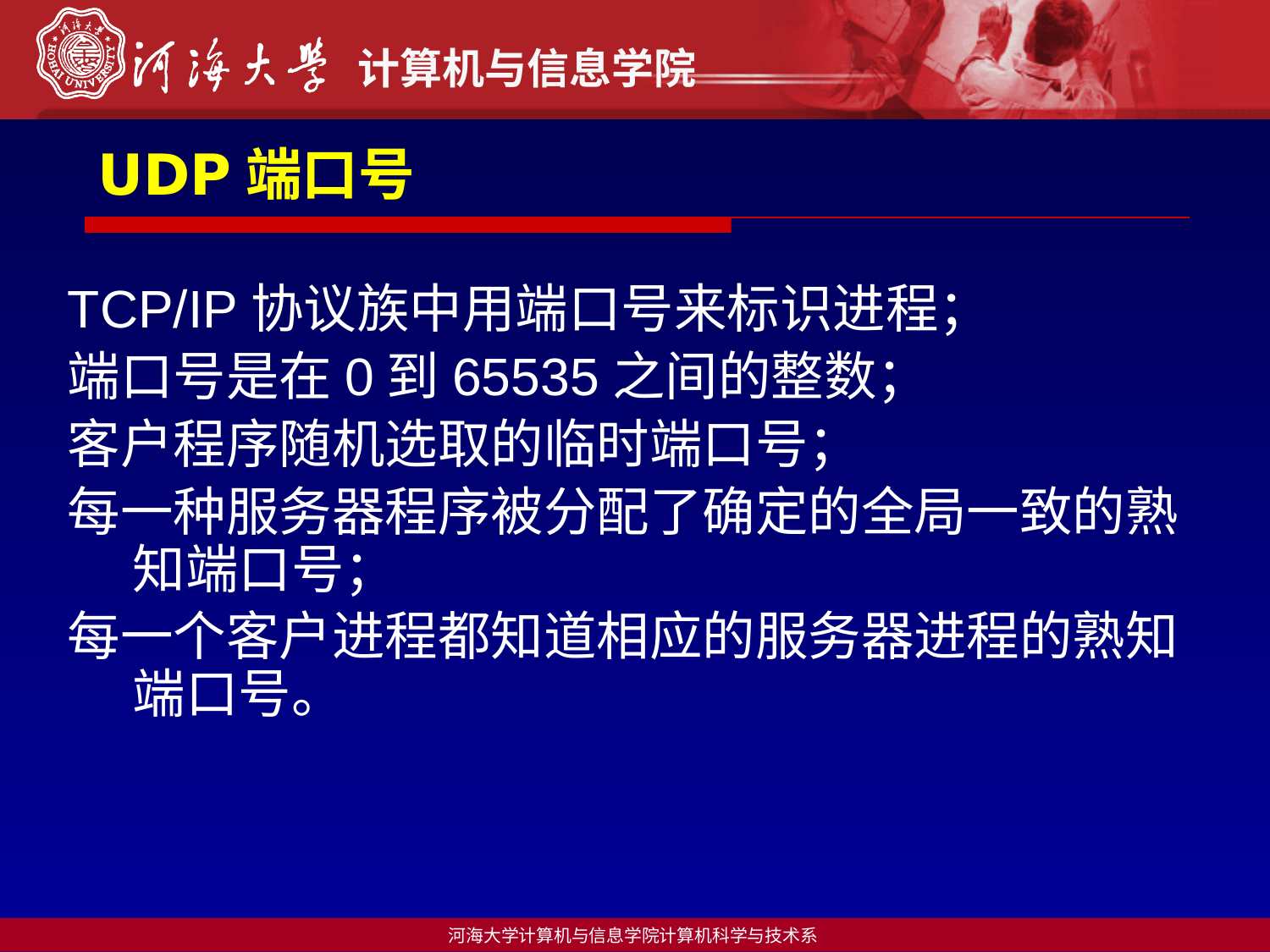

# UDP端口号
TCP/IP协议族中用端口号来标识进程；
端口号是在0到65535之间的整数；
客户程序随机选取的临时端口号；
每一种服务器程序被分配了确定的全局一致的熟知端口号；
每一个客户进程都知道相应的服务器进程的熟知端口号。